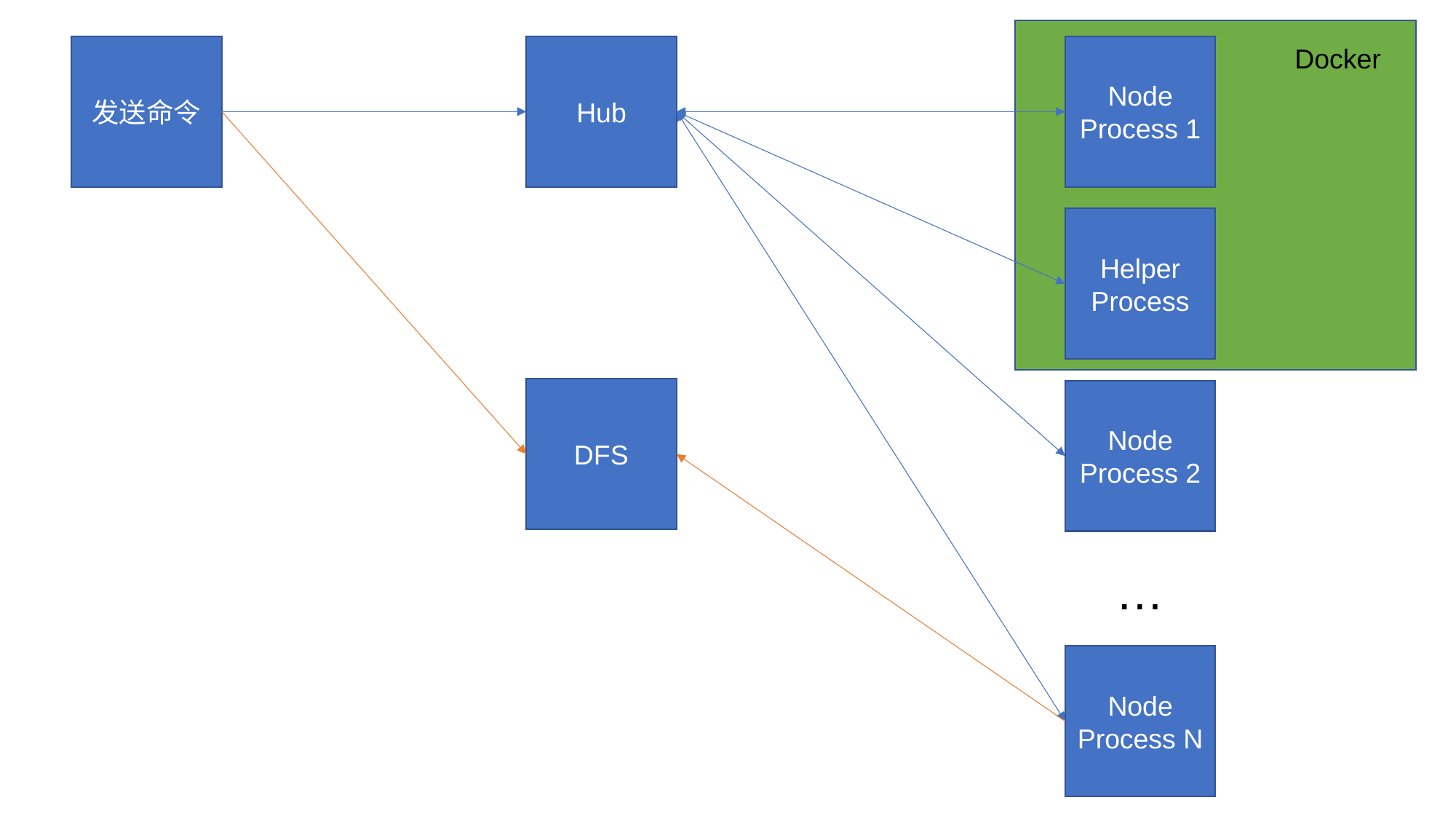

发送命令
Hub
Node Process 1
Docker
Helper Process
DFS
Node Process 2
…
Node Process N